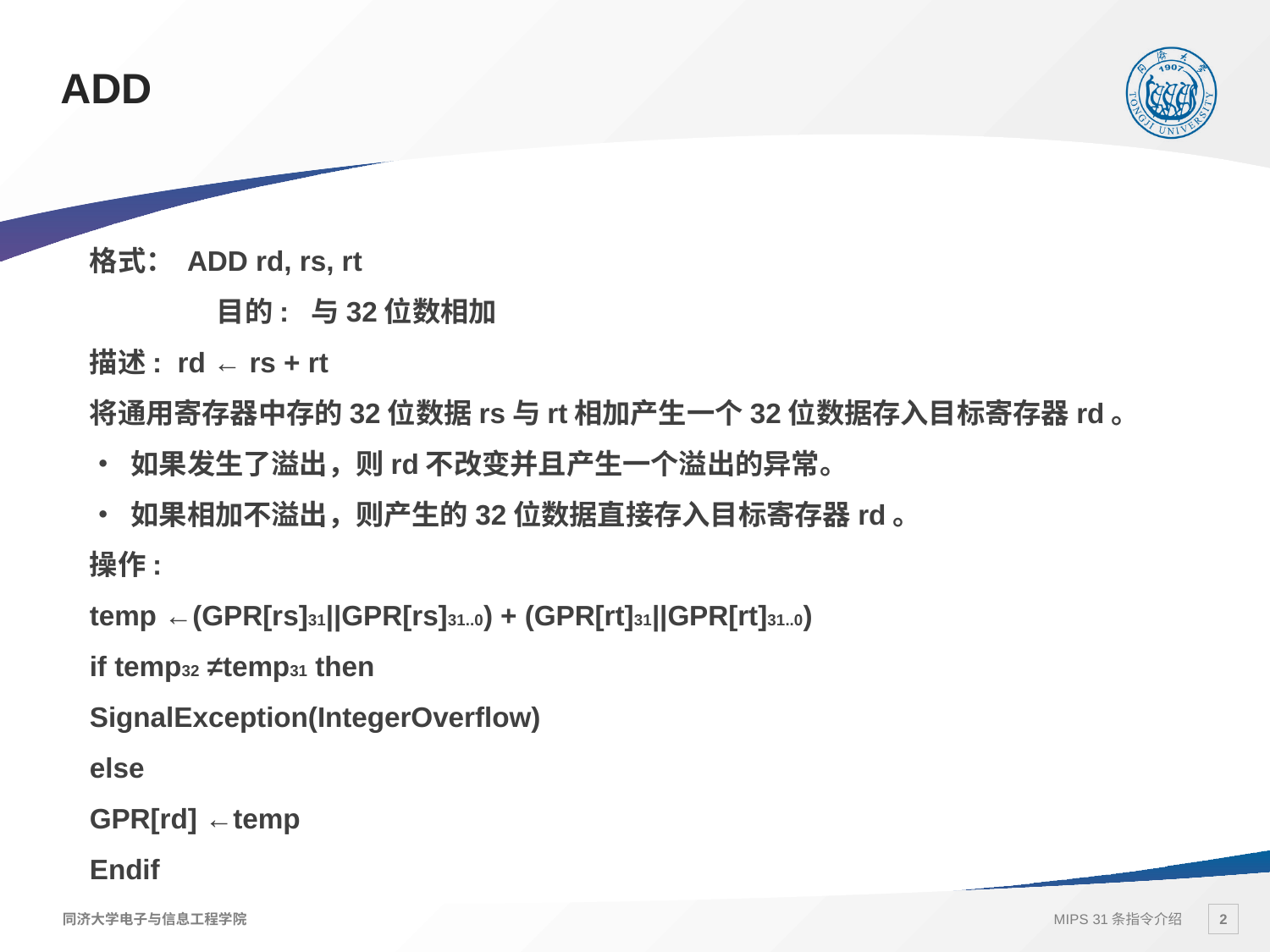

# ADD
格式： ADD rd, rs, rt
	目的:  与32位数相加
描述:  rd ← rs + rt
将通用寄存器中存的32位数据rs与rt相加产生一个32位数据存入目标寄存器rd。
• 如果发生了溢出，则rd不改变并且产生一个溢出的异常。
• 如果相加不溢出，则产生的32位数据直接存入目标寄存器rd。
操作:
temp ←(GPR[rs]31||GPR[rs]31..0) + (GPR[rt]31||GPR[rt]31..0)
if temp32 ≠temp31 then
SignalException(IntegerOverflow)
else
GPR[rd] ←temp
Endif